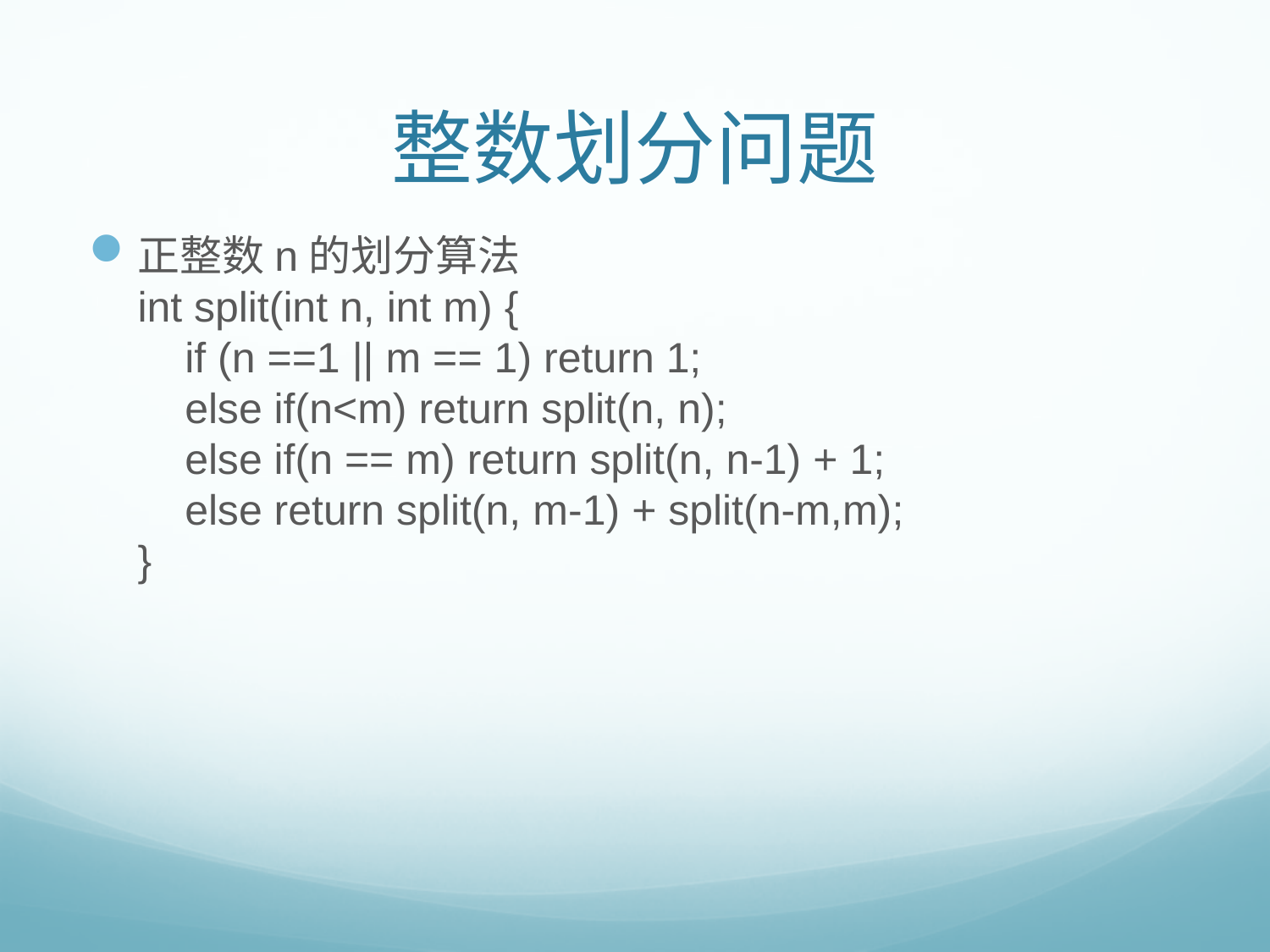

# 整数划分问题
正整数n的划分算法
int split(int n, int m) {
    if (n ==1 || m == 1) return 1;
    else if(n<m) return split(n, n);
    else if(n == m) return split(n, n-1) + 1;
    else return split(n, m-1) + split(n-m,m);
}